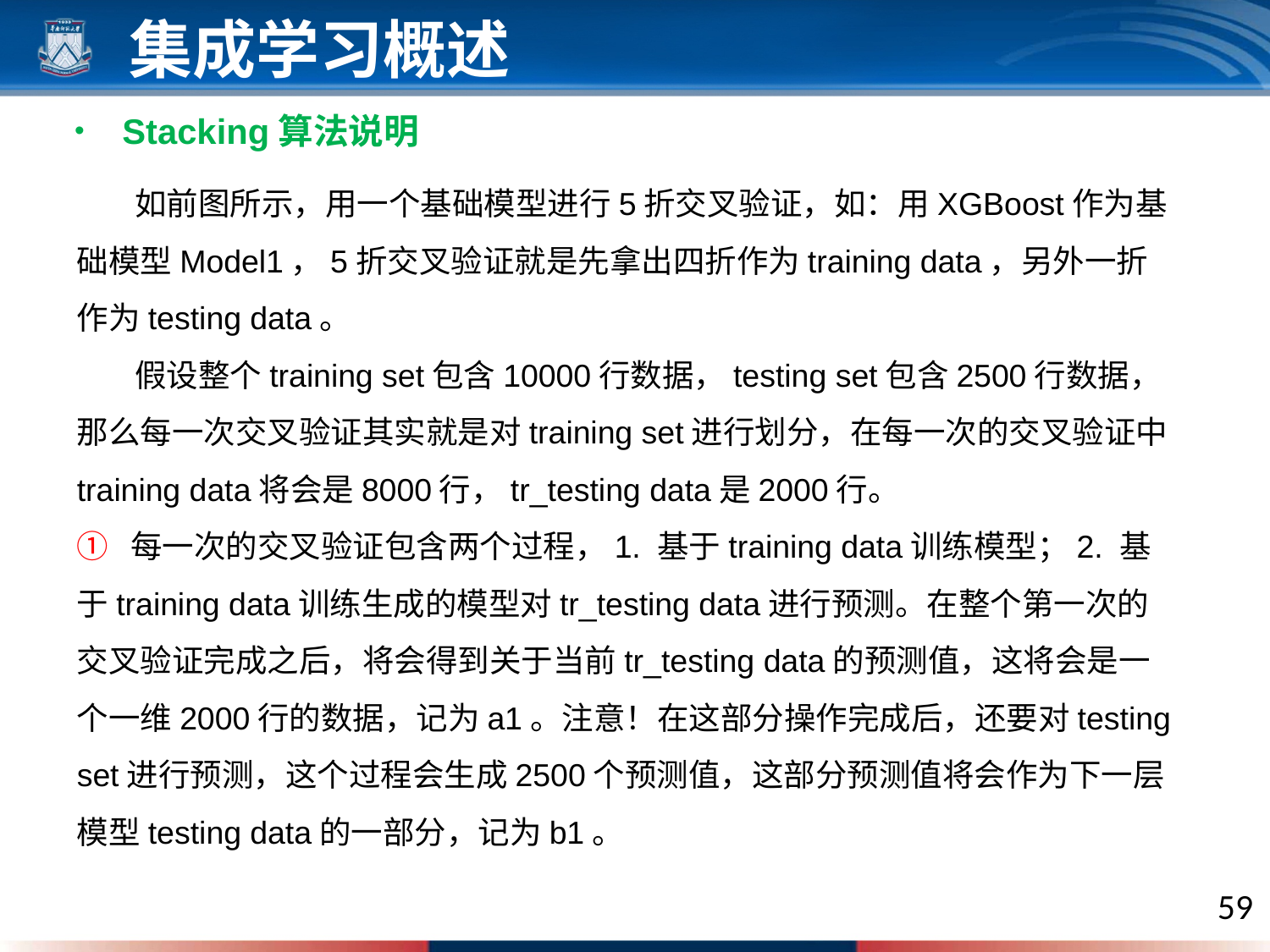

集成学习概述
Stacking算法说明
       如前图所示，用一个基础模型进行5折交叉验证，如：用XGBoost作为基础模型Model1，5折交叉验证就是先拿出四折作为training data，另外一折作为testing data。
       假设整个training set包含10000行数据，testing set包含2500行数据，那么每一次交叉验证其实就是对training set进行划分，在每一次的交叉验证中training data将会是8000行，tr_testing data是2000行。
①  每一次的交叉验证包含两个过程，1. 基于training data训练模型；2. 基于training data训练生成的模型对tr_testing data进行预测。在整个第一次的交叉验证完成之后，将会得到关于当前tr_testing data的预测值，这将会是一个一维2000行的数据，记为a1。注意！在这部分操作完成后，还要对testing set进行预测，这个过程会生成2500个预测值，这部分预测值将会作为下一层模型testing data的一部分，记为b1。